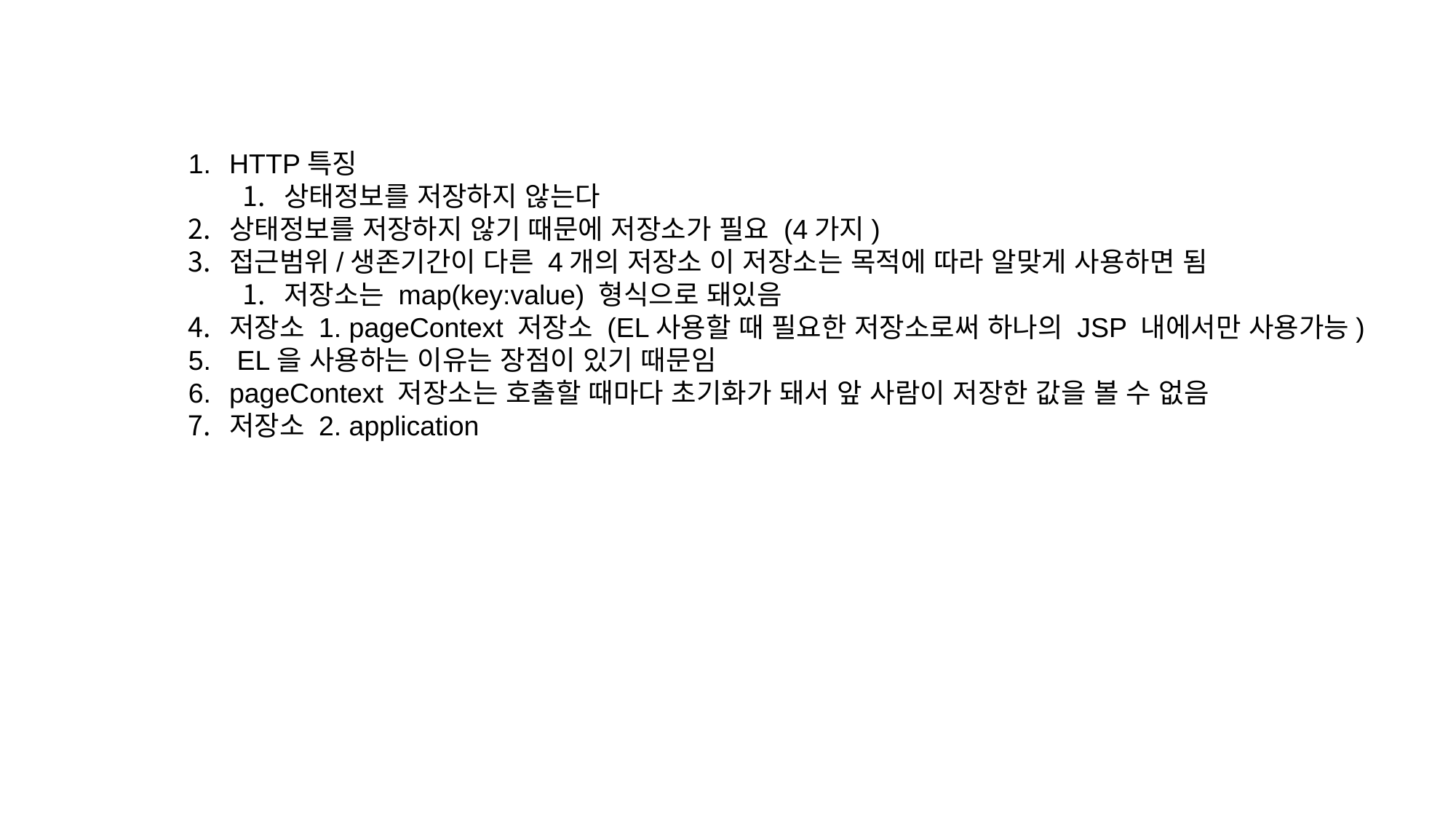

HTTP특징
상태정보를 저장하지 않는다
상태정보를 저장하지 않기 때문에 저장소가 필요 (4가지)
접근범위/생존기간이 다른 4개의 저장소 이 저장소는 목적에 따라 알맞게 사용하면 됨
저장소는 map(key:value) 형식으로 돼있음
저장소 1. pageContext 저장소 (EL사용할 때 필요한 저장소로써 하나의 JSP 내에서만 사용가능)
 EL을 사용하는 이유는 장점이 있기 때문임
pageContext 저장소는 호출할 때마다 초기화가 돼서 앞 사람이 저장한 값을 볼 수 없음
저장소 2. application